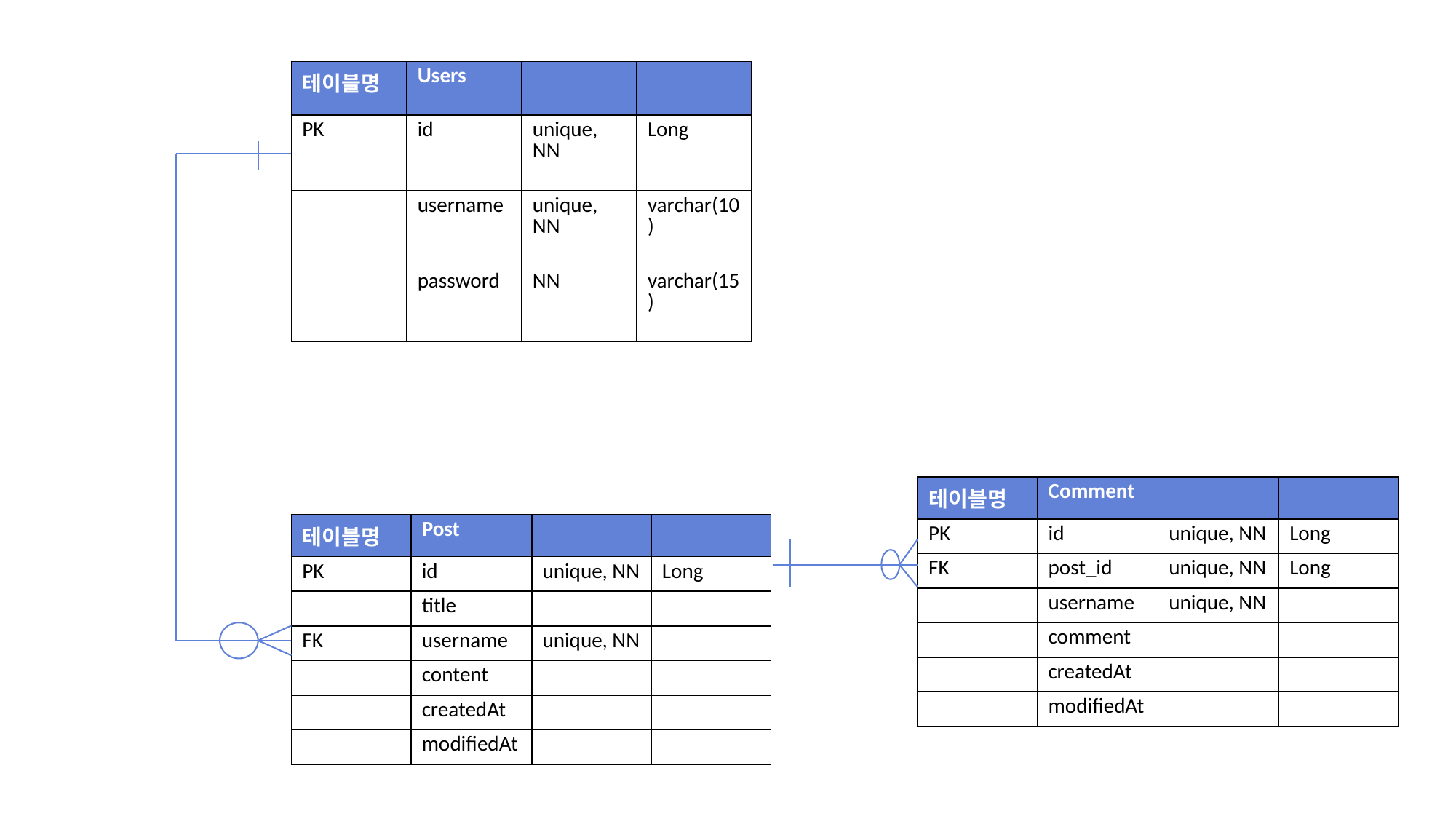

| 테이블명 | Users |  |  |
| --- | --- | --- | --- |
| PK | id | unique, NN | Long |
|  | username | unique, NN | varchar(10) |
|  | password | NN | varchar(15) |
| 테이블명 | Comment |  |  |
| --- | --- | --- | --- |
| PK | id | unique, NN | Long |
| FK | post\_id | unique, NN | Long |
|  | username | unique, NN |  |
|  | comment |  |  |
|  | createdAt |  |  |
|  | modifiedAt |  |  |
| 테이블명 | Post |  |  |
| --- | --- | --- | --- |
| PK | id | unique, NN | Long |
|  | title |  |  |
| FK | username | unique, NN |  |
|  | content |  |  |
|  | createdAt |  |  |
|  | modifiedAt |  |  |